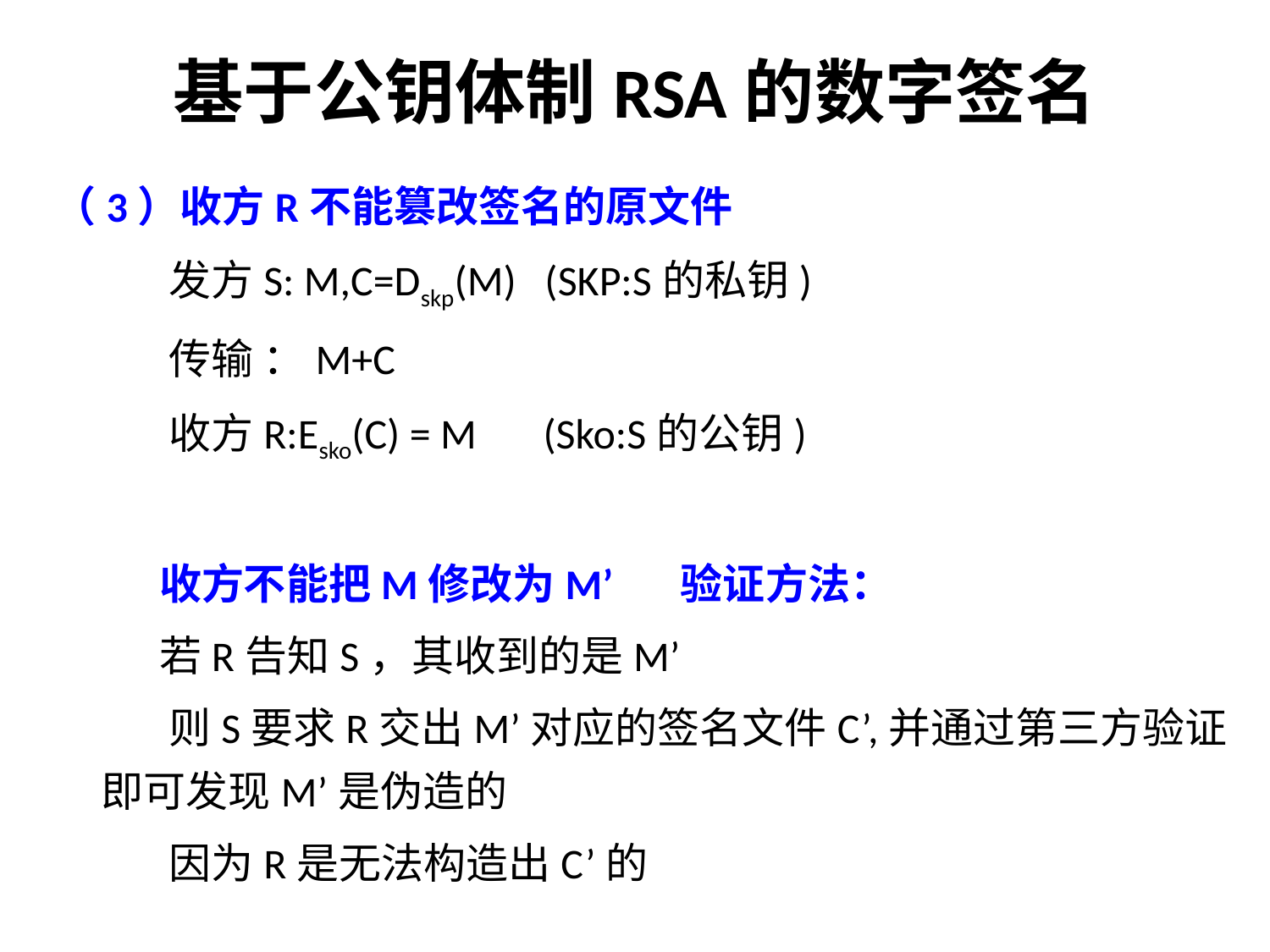

# 基于公钥体制RSA的数字签名
（3）收方R不能篡改签名的原文件
           发方S: M,C=Dskp(M)   (SKP:S的私钥)
           传输 ：M+C
           收方R:Esko(C) = M       (Sko:S的公钥)

          收方不能把M修改为M’      验证方法：
          若R告知S，其收到的是M’
           则S要求R交出M’对应的签名文件C’,并通过第三方验证即可发现M’是伪造的
           因为R是无法构造出C’的